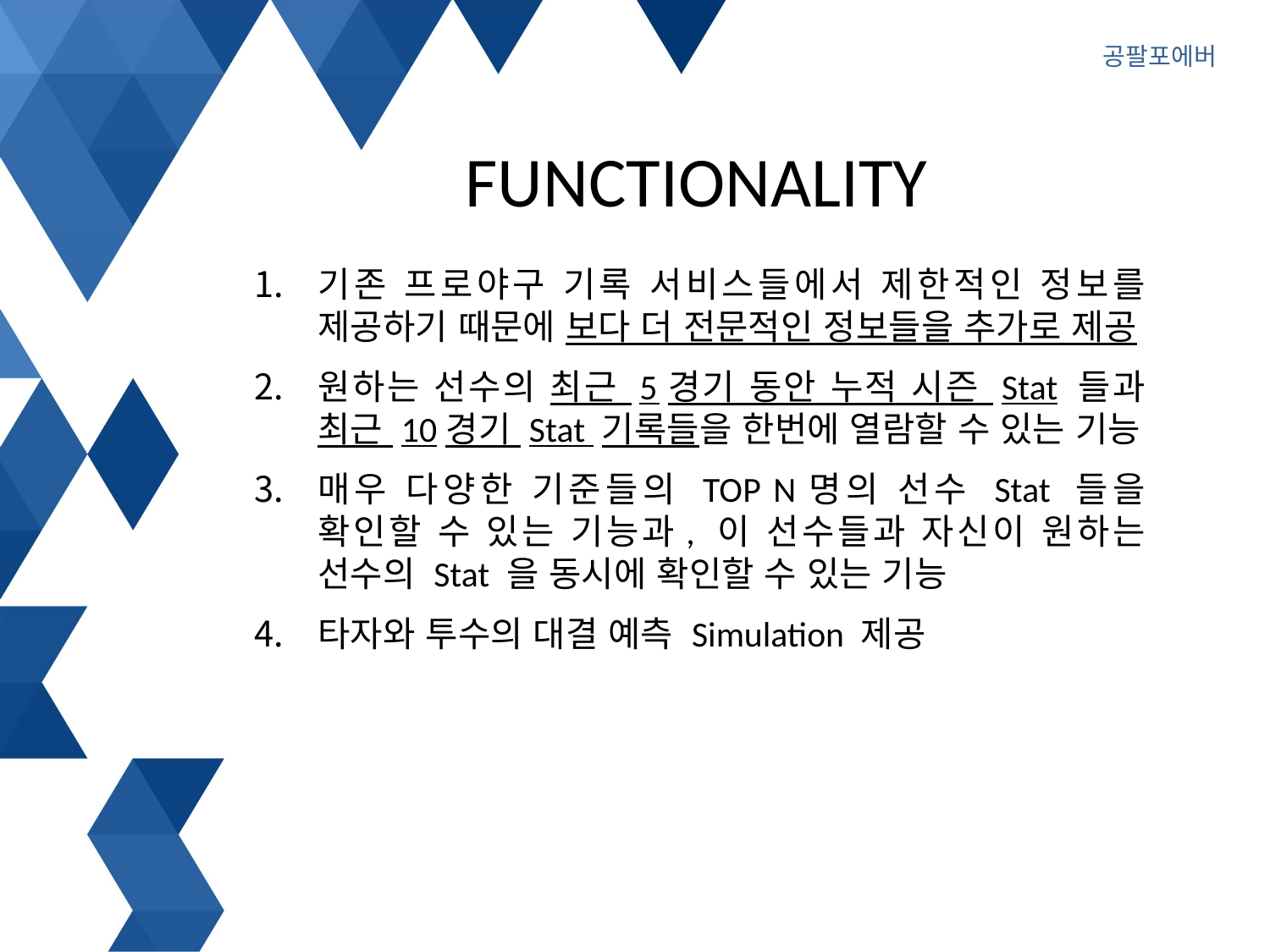

공팔포에버
# Functionality
기존 프로야구 기록 서비스들에서 제한적인 정보를 제공하기 때문에 보다 더 전문적인 정보들을 추가로 제공
원하는 선수의 최근 5경기 동안 누적 시즌 Stat 들과 최근 10경기 Stat 기록들을 한번에 열람할 수 있는 기능
매우 다양한 기준들의 TOP N명의 선수 Stat 들을 확인할 수 있는 기능과, 이 선수들과 자신이 원하는 선수의 Stat 을 동시에 확인할 수 있는 기능
타자와 투수의 대결 예측 Simulation 제공